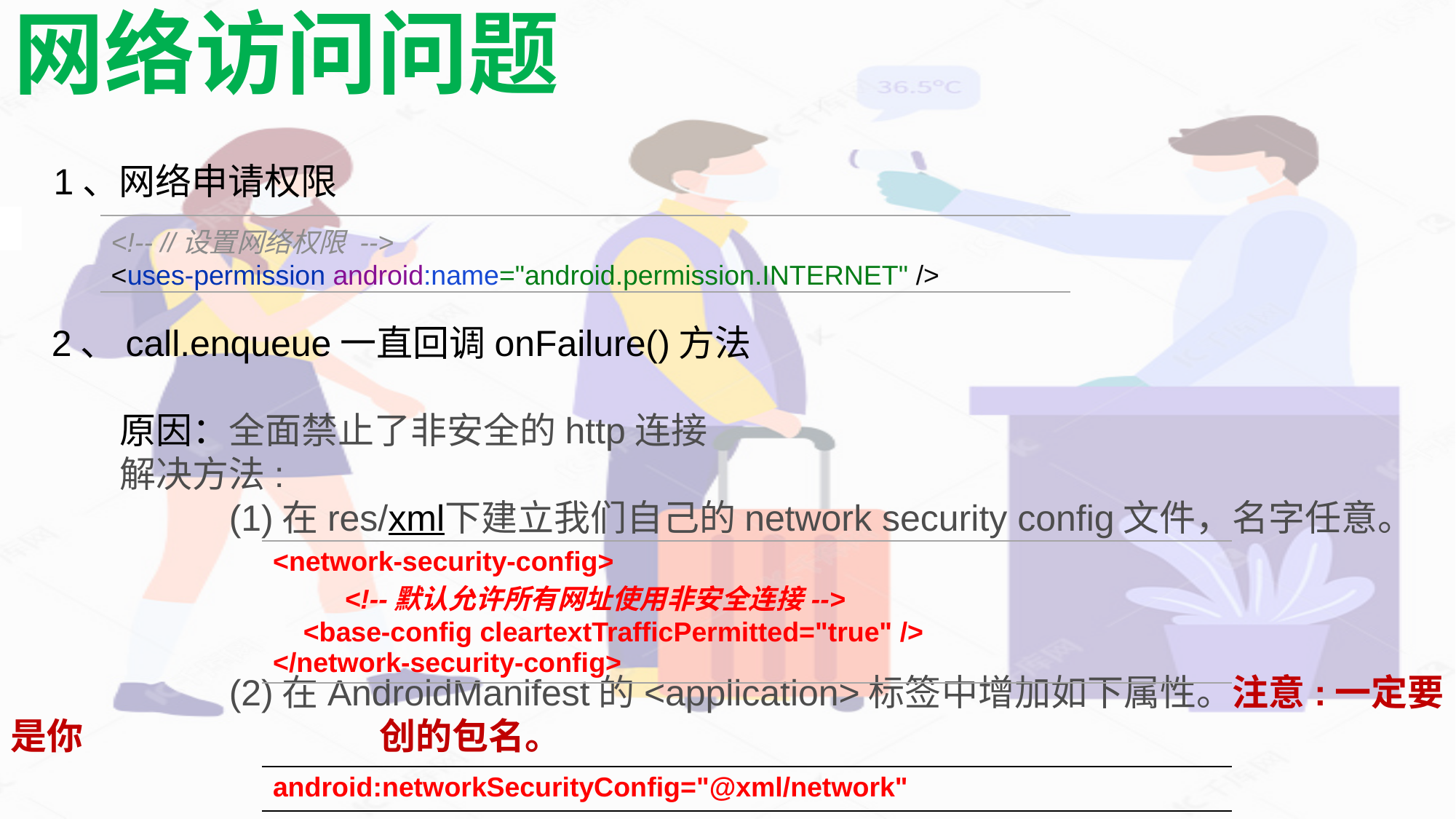

# 网络访问问题
   1、网络申请权限

| <!-- //设置网络权限 --> <uses-permission android:name="android.permission.INTERNET" /> |
| --- |
    2、call.enqueue一直回调onFailure()方法

	原因：全面禁止了非安全的http连接
	解决方法:
		(1)在res/xml下建立我们自己的network security config文件，名字任意。

		(2)在AndroidManifest的<application>标签中增加如下属性。注意:一定要是你			     创的包名。

| <network-security-config> 　<!--默认允许所有网址使用非安全连接--> <base-config cleartextTrafficPermitted="true" /> </network-security-config> |
| --- |
| android:networkSecurityConfig="@xml/network" |
| --- |